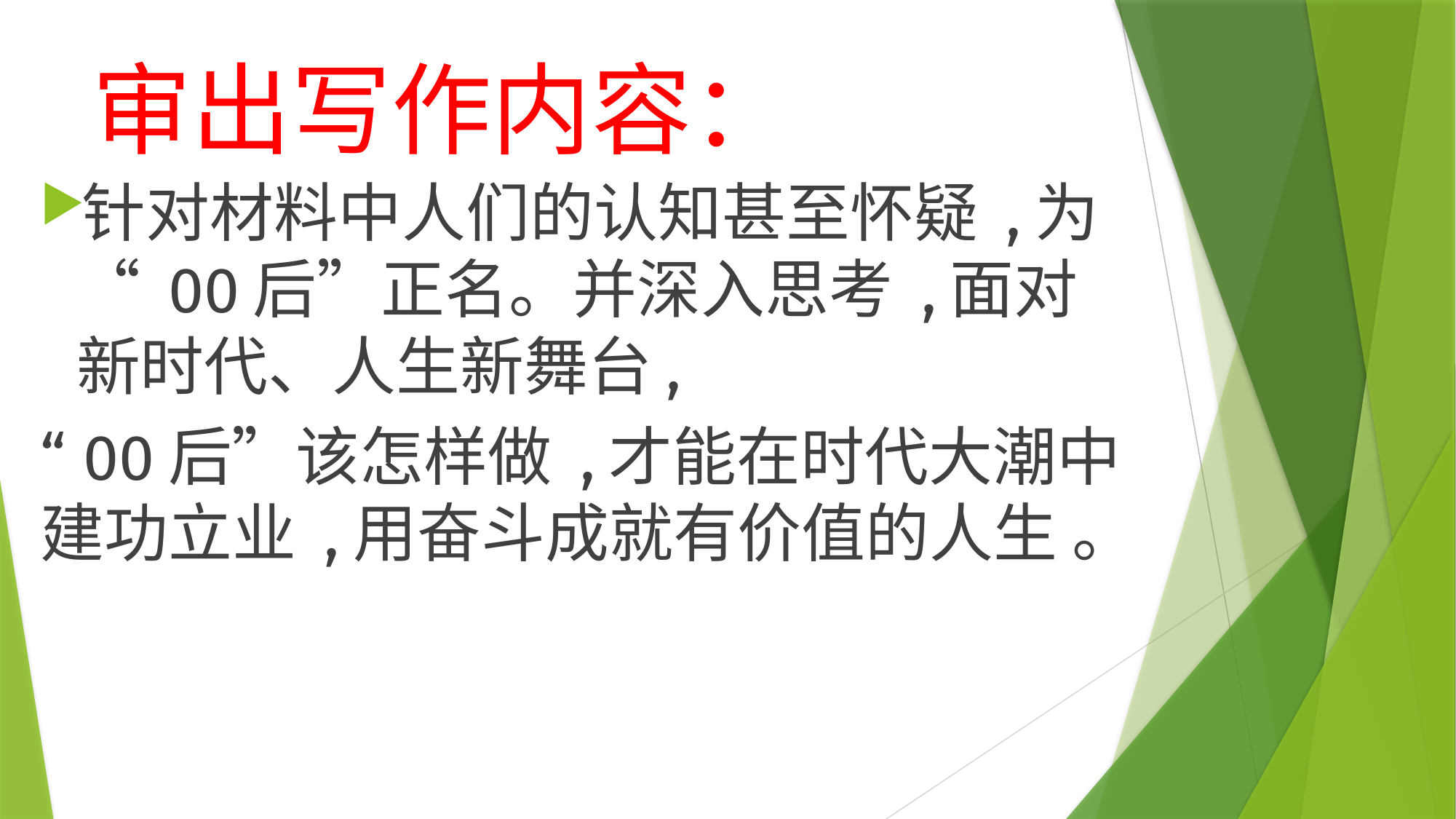

# 审出写作内容：
针对材料中人们的认知甚至怀疑 ,为“ 00后”正名。并深入思考 ,面对新时代、人生新舞台,
“ 00后”该怎样做 ,才能在时代大潮中建功立业 ,用奋斗成就有价值的人生 。